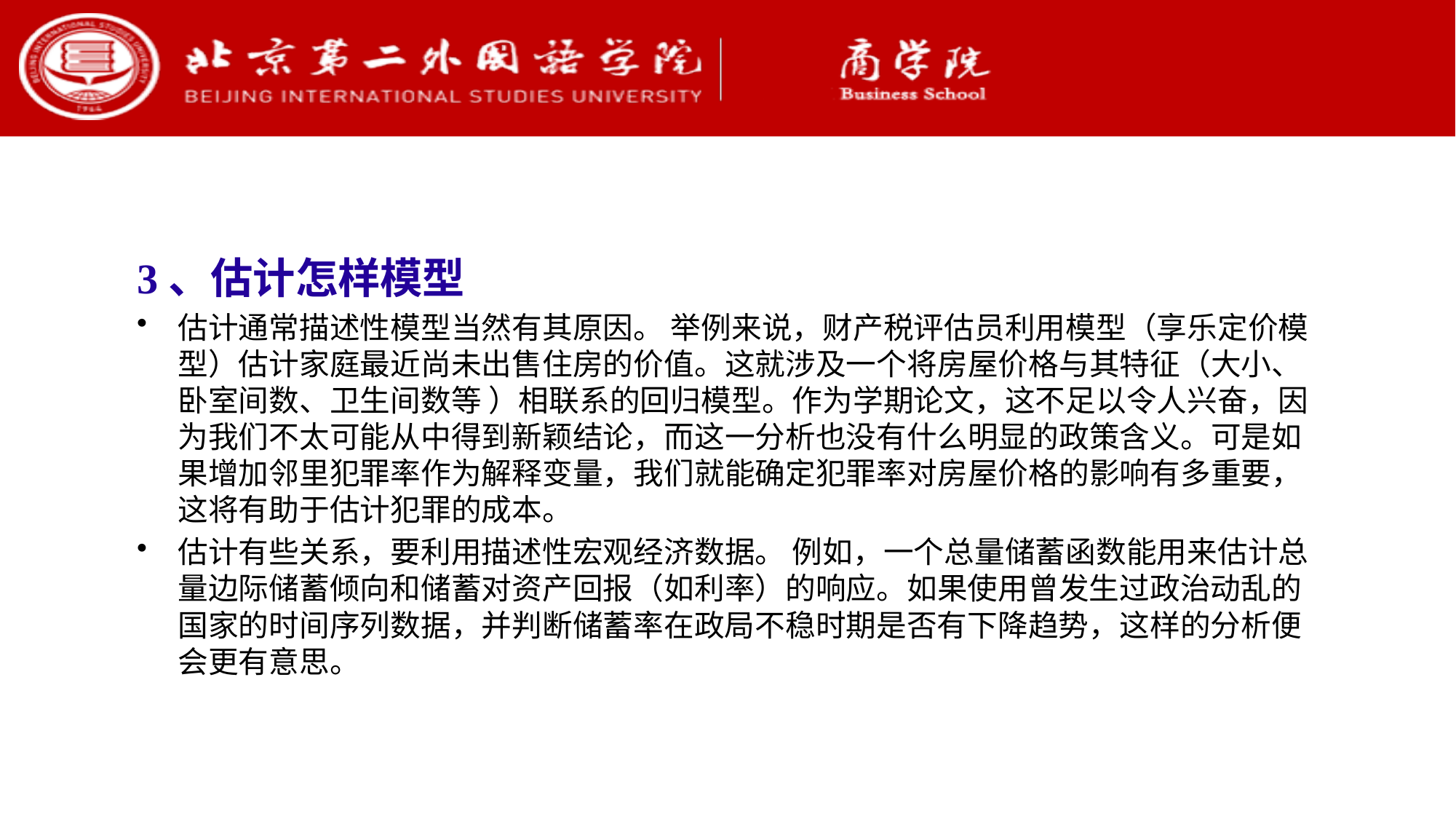

3、估计怎样模型
估计通常描述性模型当然有其原因。 举例来说，财产税评估员利用模型（享乐定价模型）估计家庭最近尚未出售住房的价值。这就涉及一个将房屋价格与其特征（大小、卧室间数、卫生间数等 ）相联系的回归模型。作为学期论文，这不足以令人兴奋，因为我们不太可能从中得到新颖结论，而这一分析也没有什么明显的政策含义。可是如果增加邻里犯罪率作为解释变量，我们就能确定犯罪率对房屋价格的影响有多重要，这将有助于估计犯罪的成本。
估计有些关系，要利用描述性宏观经济数据。 例如，一个总量储蓄函数能用来估计总量边际储蓄倾向和储蓄对资产回报（如利率）的响应。如果使用曾发生过政治动乱的国家的时间序列数据，并判断储蓄率在政局不稳时期是否有下降趋势，这样的分析便会更有意思。